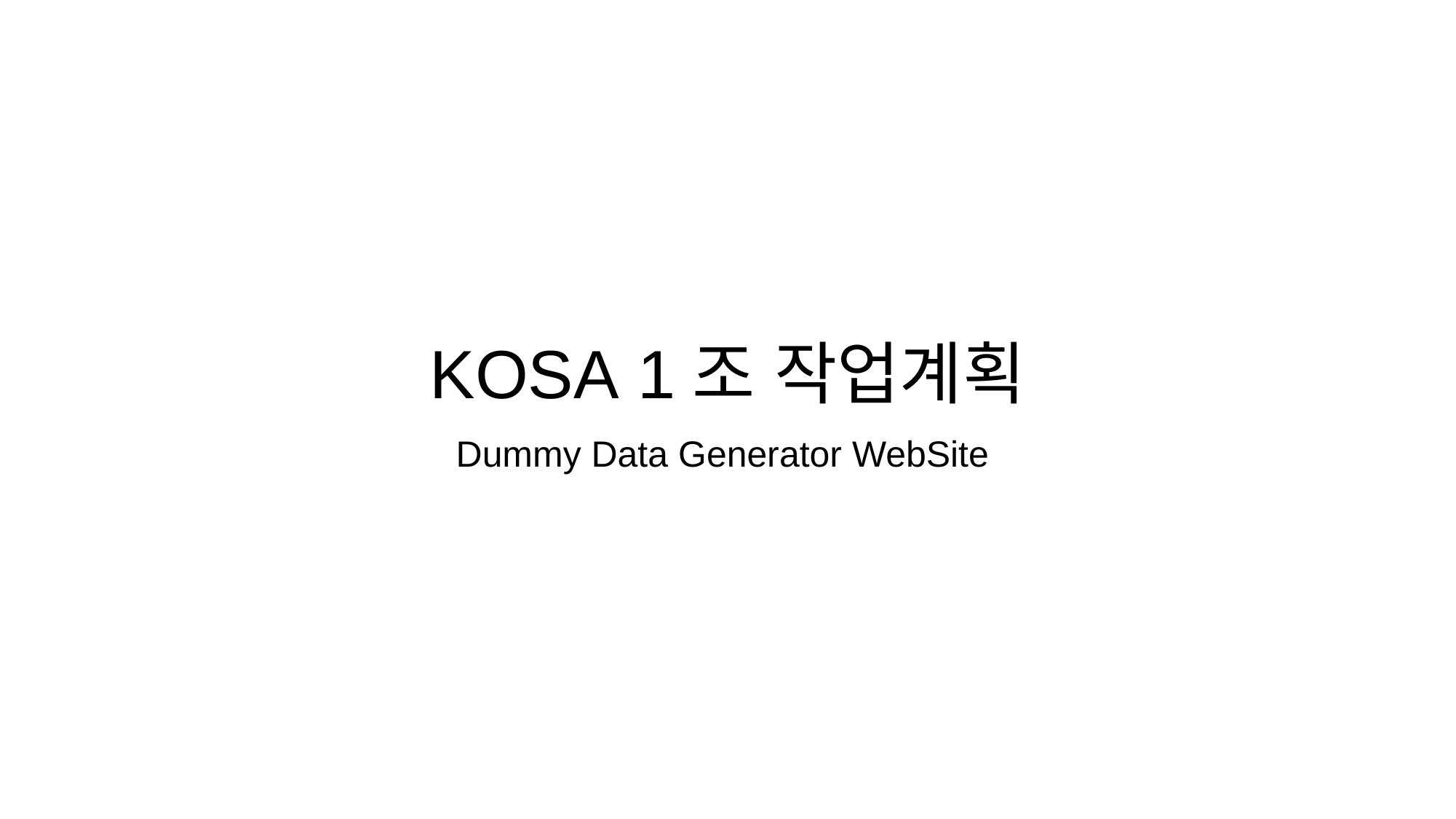

# KOSA 1조 작업계획
Dummy Data Generator WebSite